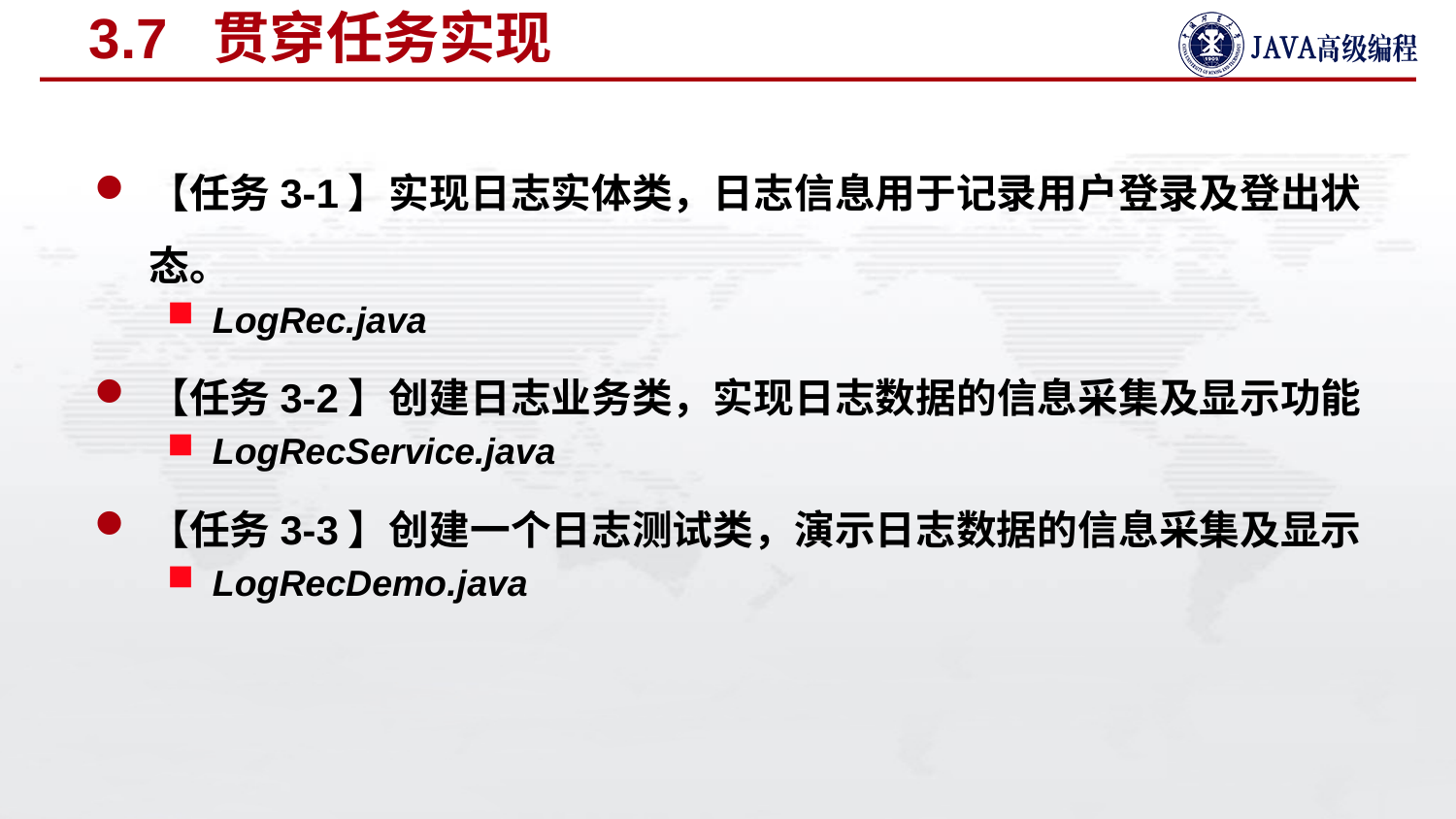

# 3.7  贯穿任务实现
【任务3-1】实现日志实体类，日志信息用于记录用户登录及登出状态。
LogRec.java
【任务3-2】创建日志业务类，实现日志数据的信息采集及显示功能
LogRecService.java
【任务3-3】创建一个日志测试类，演示日志数据的信息采集及显示
LogRecDemo.java